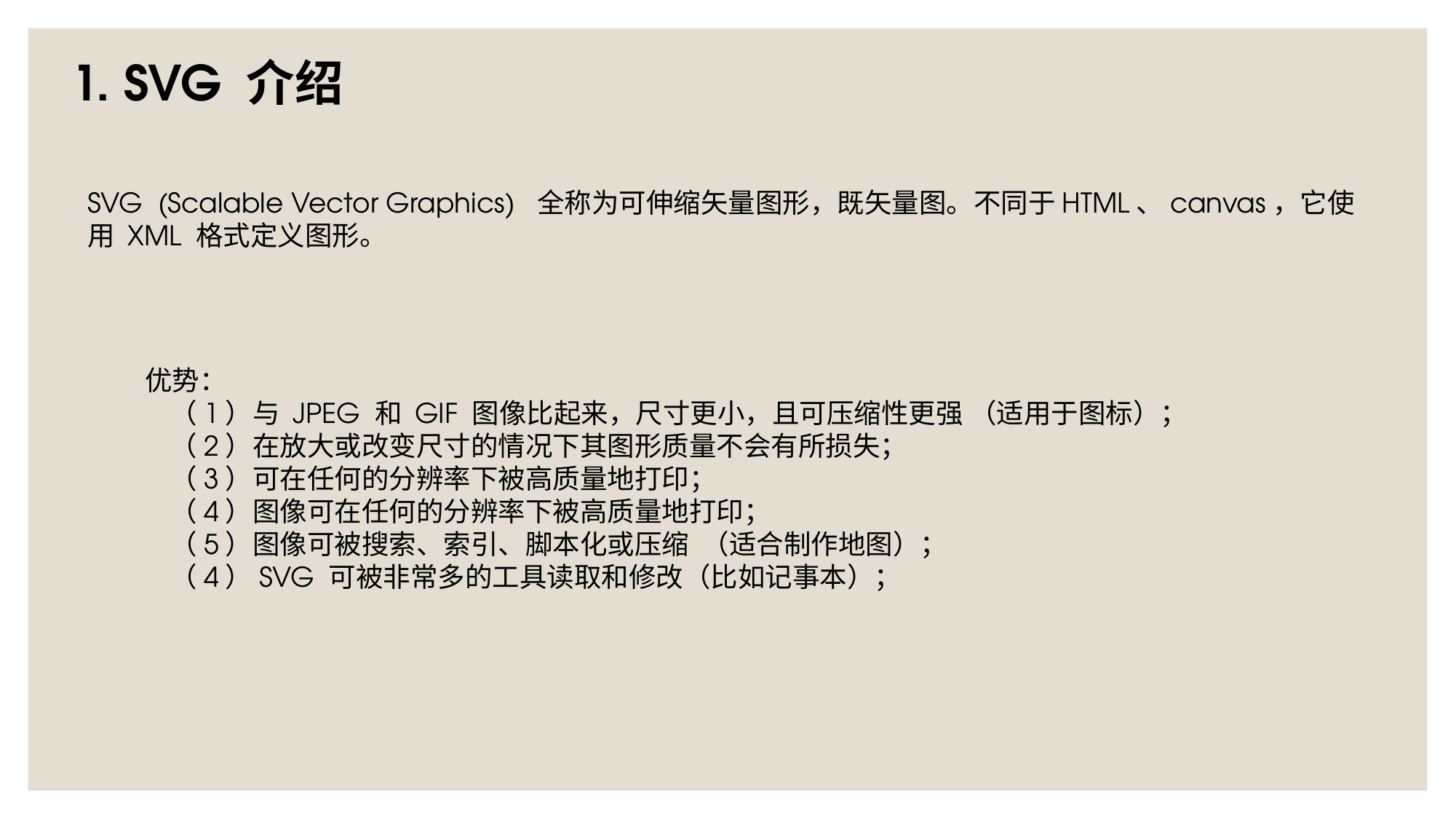

1. SVG 介绍
SVG  (Scalable Vector Graphics)  全称为可伸缩矢量图形，既矢量图。不同于HTML、canvas，它使用 XML 格式定义图形。
优势：
   （1）与 JPEG 和 GIF 图像比起来，尺寸更小，且可压缩性更强 （适用于图标）；
   （2）在放大或改变尺寸的情况下其图形质量不会有所损失；
   （3）可在任何的分辨率下被高质量地打印；
   （4）图像可在任何的分辨率下被高质量地打印；
   （5）图像可被搜索、索引、脚本化或压缩  （适合制作地图）；
   （4）SVG 可被非常多的工具读取和修改（比如记事本）；